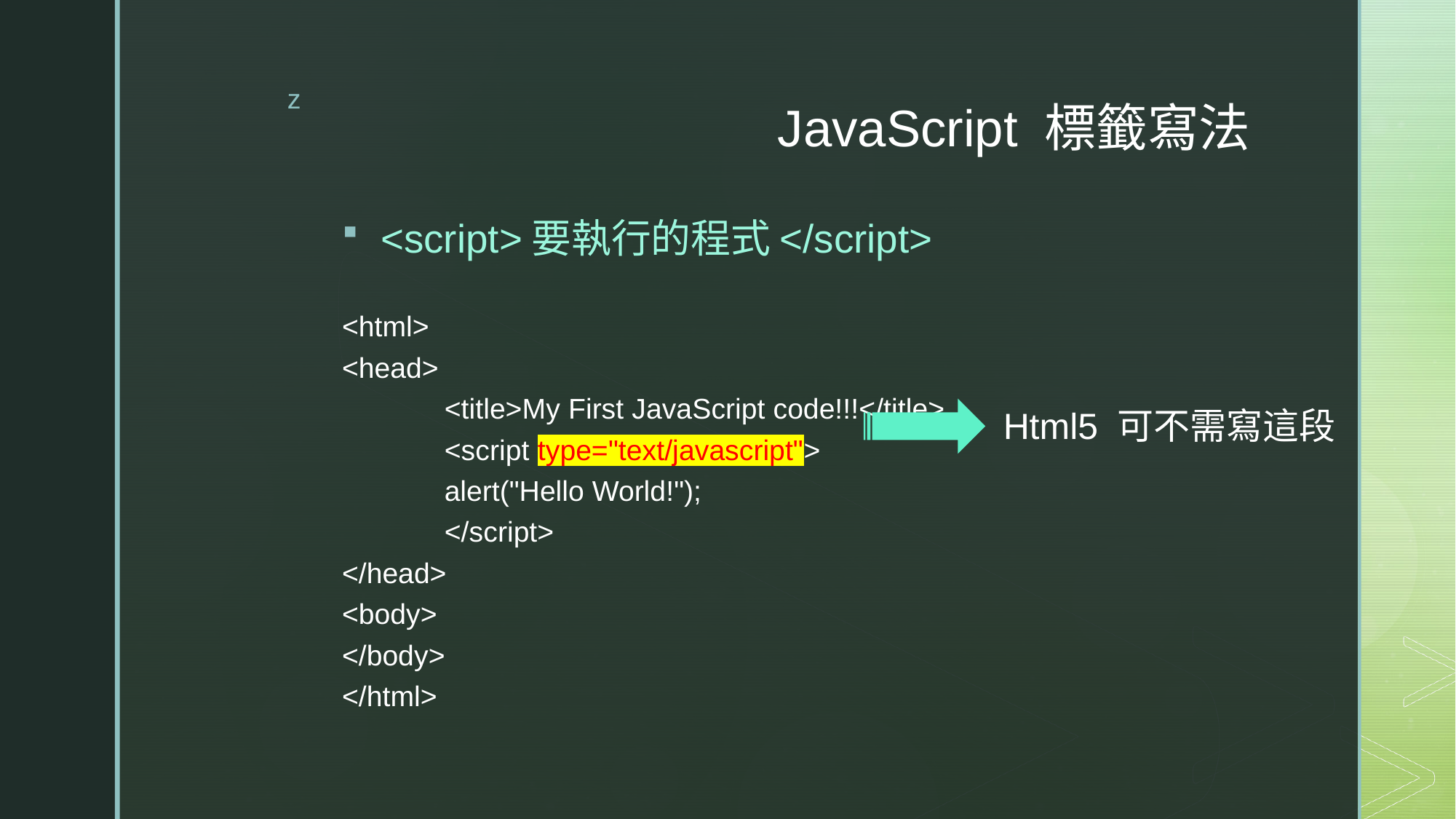

# JavaScript 標籤寫法
<script>要執行的程式</script>

<html>
<head>
	<title>My First JavaScript code!!!</title>
	<script type="text/javascript">
		alert("Hello World!");
	</script>
</head>
<body>
</body>
</html>

Html5 可不需寫這段